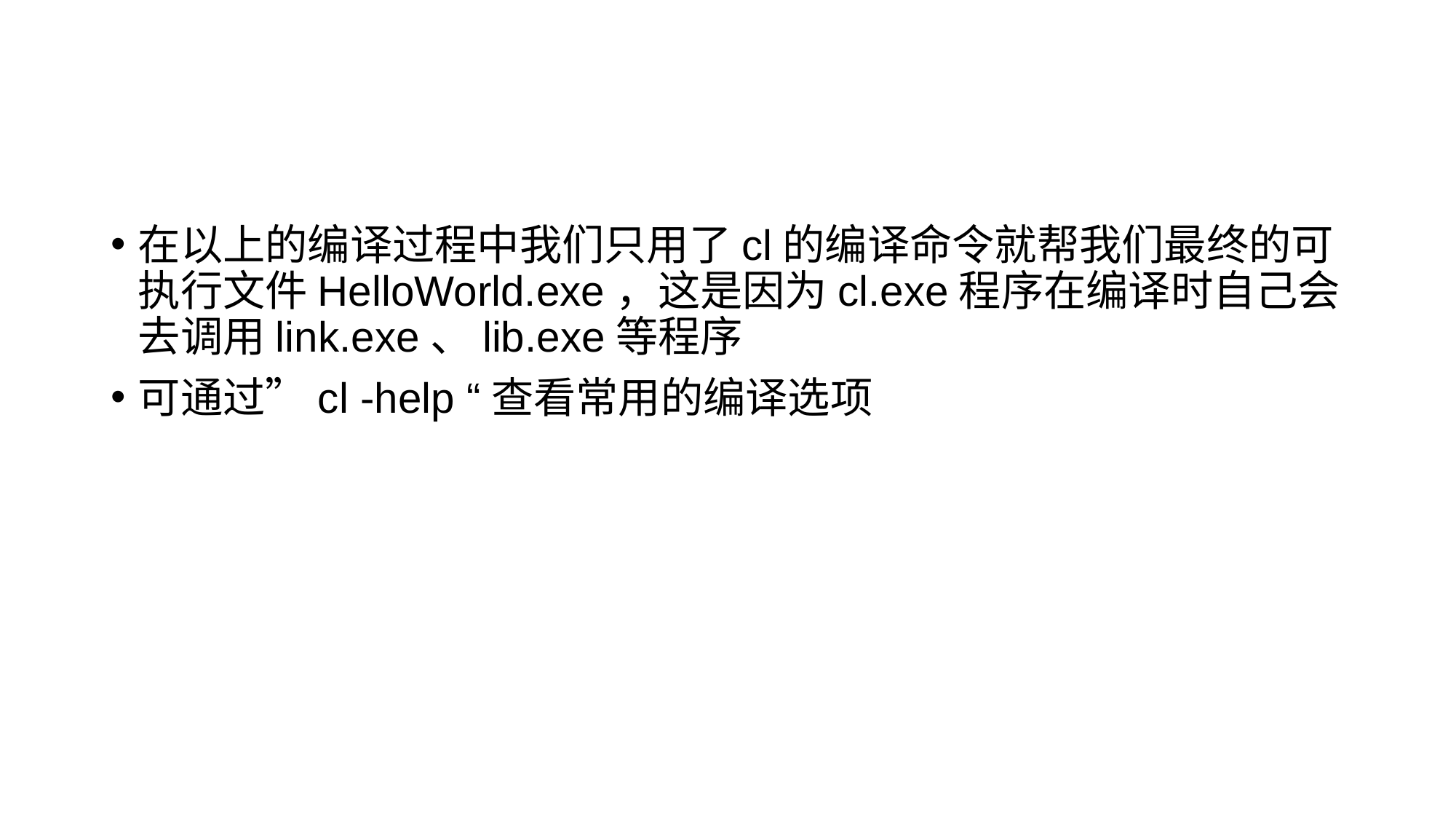

#
在以上的编译过程中我们只用了cl的编译命令就帮我们最终的可执行文件HelloWorld.exe，这是因为cl.exe程序在编译时自己会去调用link.exe、lib.exe等程序
可通过”cl -help “查看常用的编译选项